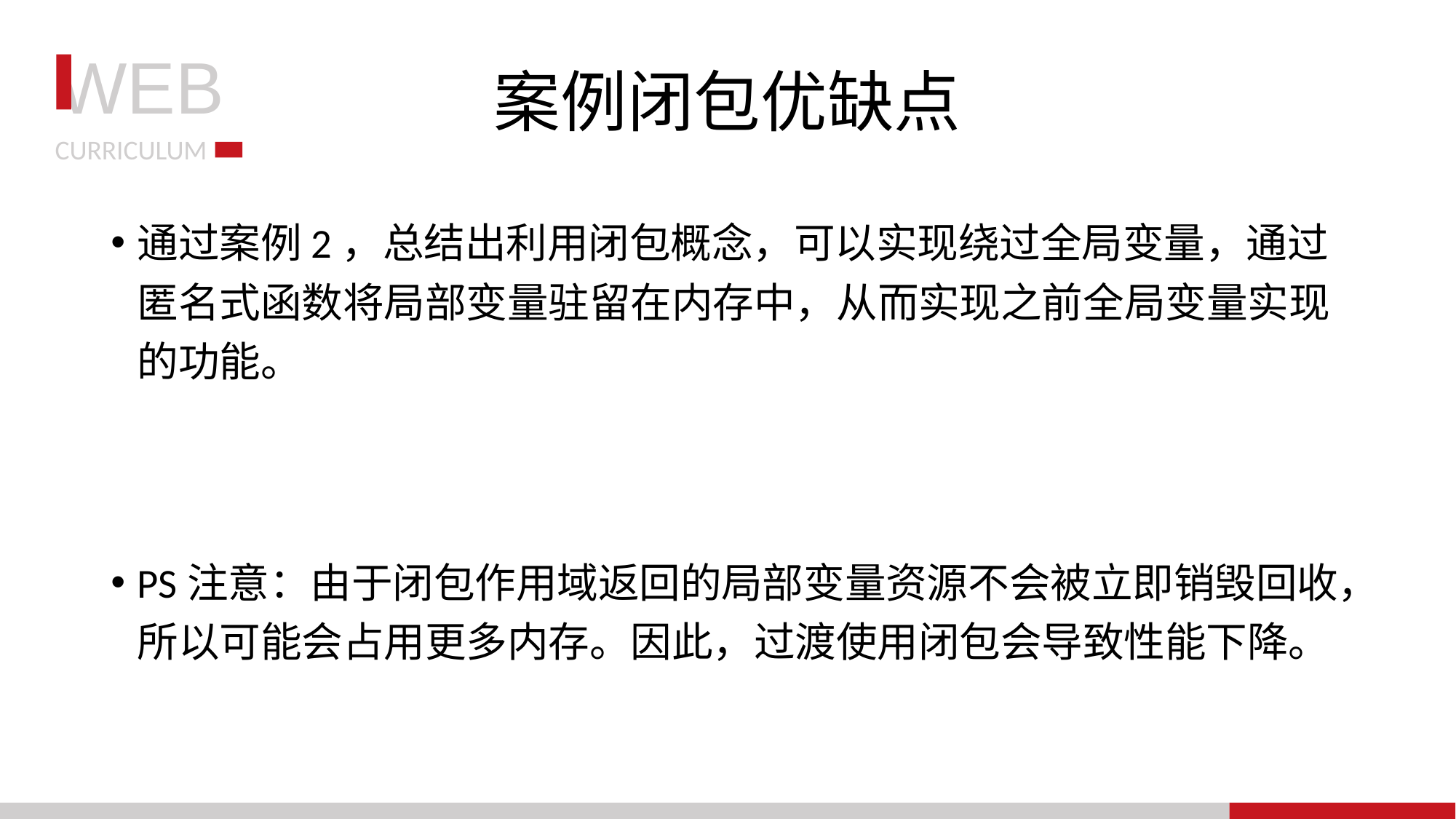

# 案例闭包优缺点
通过案例2，总结出利用闭包概念，可以实现绕过全局变量，通过匿名式函数将局部变量驻留在内存中，从而实现之前全局变量实现的功能。

PS注意：由于闭包作用域返回的局部变量资源不会被立即销毁回收，所以可能会占用更多内存。因此，过渡使用闭包会导致性能下降。